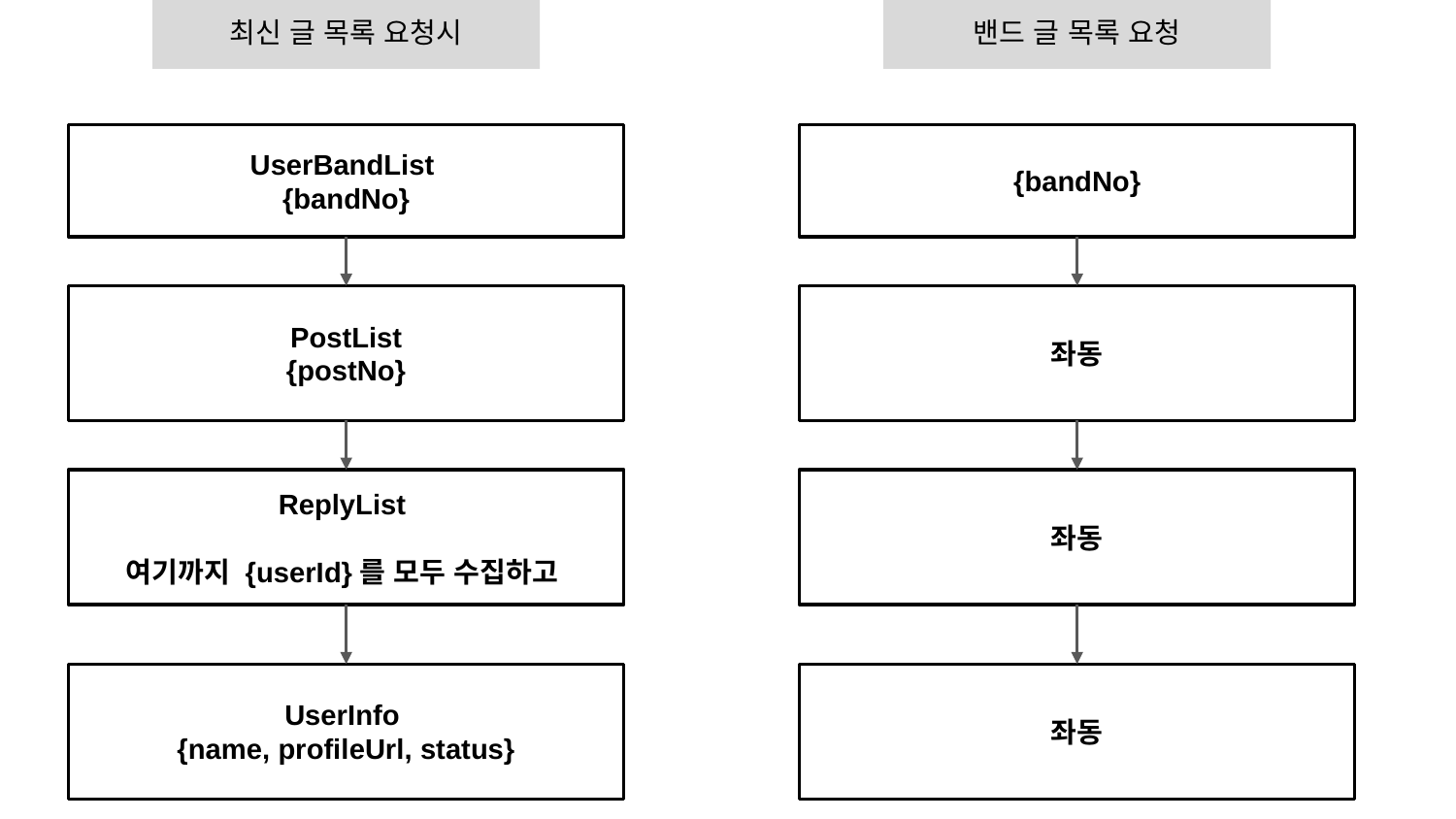

최신 글 목록 요청시
밴드 글 목록 요청
UserBandList
{bandNo}
{bandNo}
PostList
{postNo}
좌동
ReplyList

여기까지 {userId}를 모두 수집하고
좌동
UserInfo
{name, profileUrl, status}
좌동